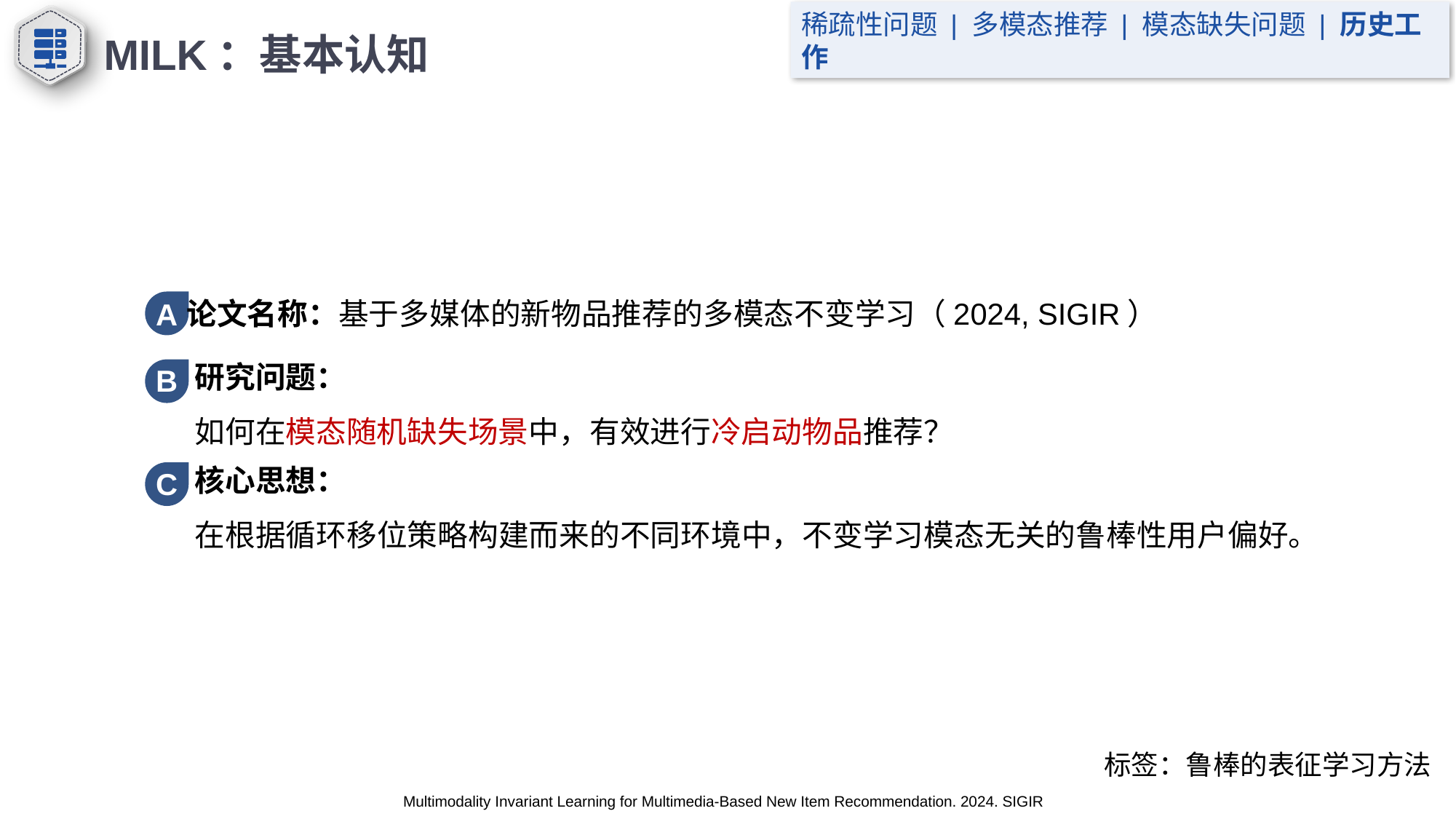

稀疏性问题 | 多模态推荐 | 模态缺失问题 | 历史工作

MILK：基本认知

论文名称：基于多媒体的新物品推荐的多模态不变学习（2024, SIGIR）
A

研究问题：
如何在模态随机缺失场景中，有效进行冷启动物品推荐？
B

核心思想：
在根据循环移位策略构建而来的不同环境中，不变学习模态无关的鲁棒性用户偏好。
C

标签：鲁棒的表征学习方法
Multimodality Invariant Learning for Multimedia-Based New Item Recommendation. 2024. SIGIR